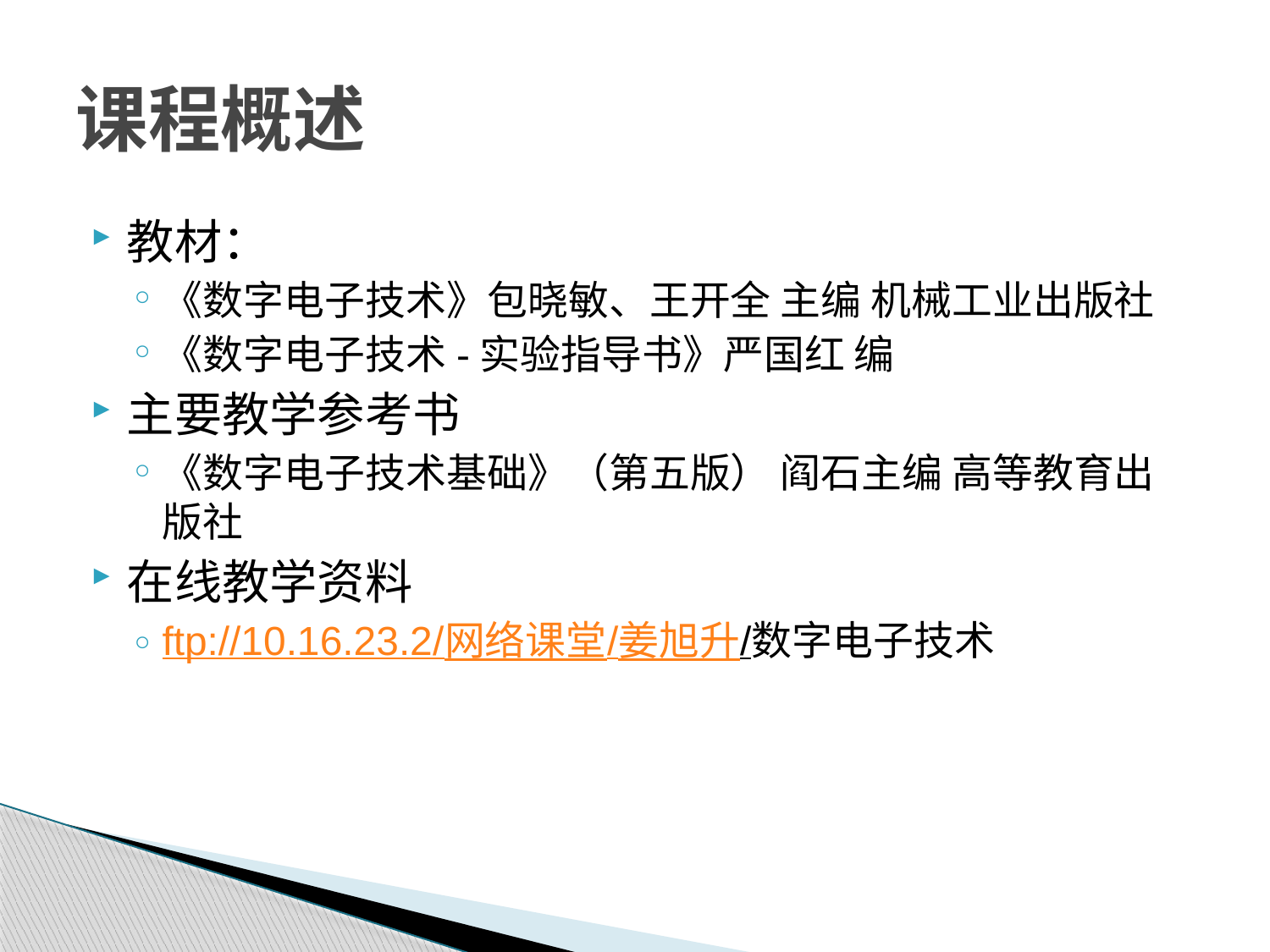

# 课程概述
教材：
《数字电子技术》包晓敏、王开全 主编 机械工业出版社
《数字电子技术-实验指导书》严国红 编
主要教学参考书
《数字电子技术基础》（第五版） 阎石主编 高等教育出版社
在线教学资料
ftp://10.16.23.2/网络课堂/姜旭升/数字电子技术